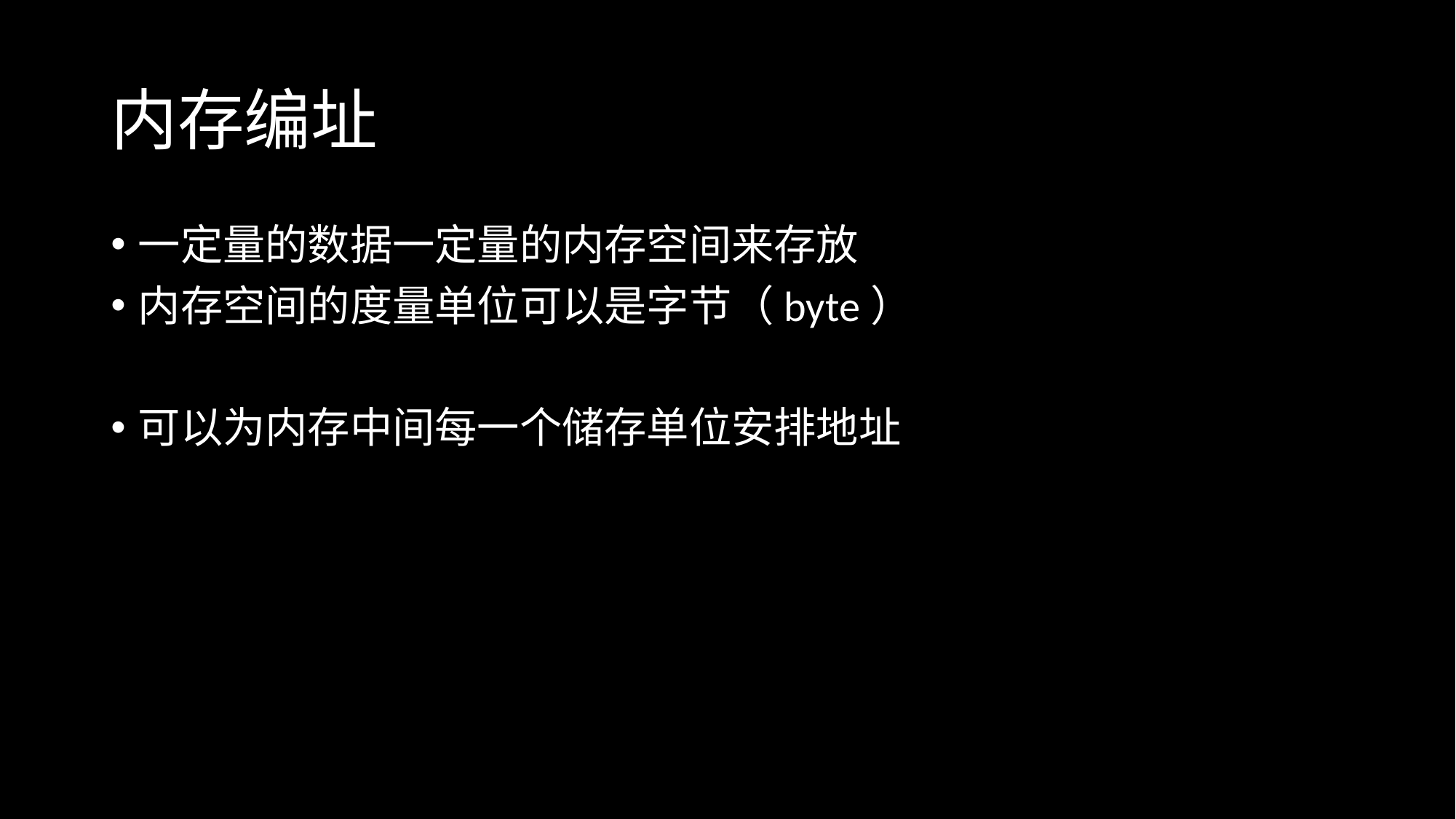

# 内存编址
一定量的数据一定量的内存空间来存放
内存空间的度量单位可以是字节（byte）

可以为内存中间每一个储存单位安排地址